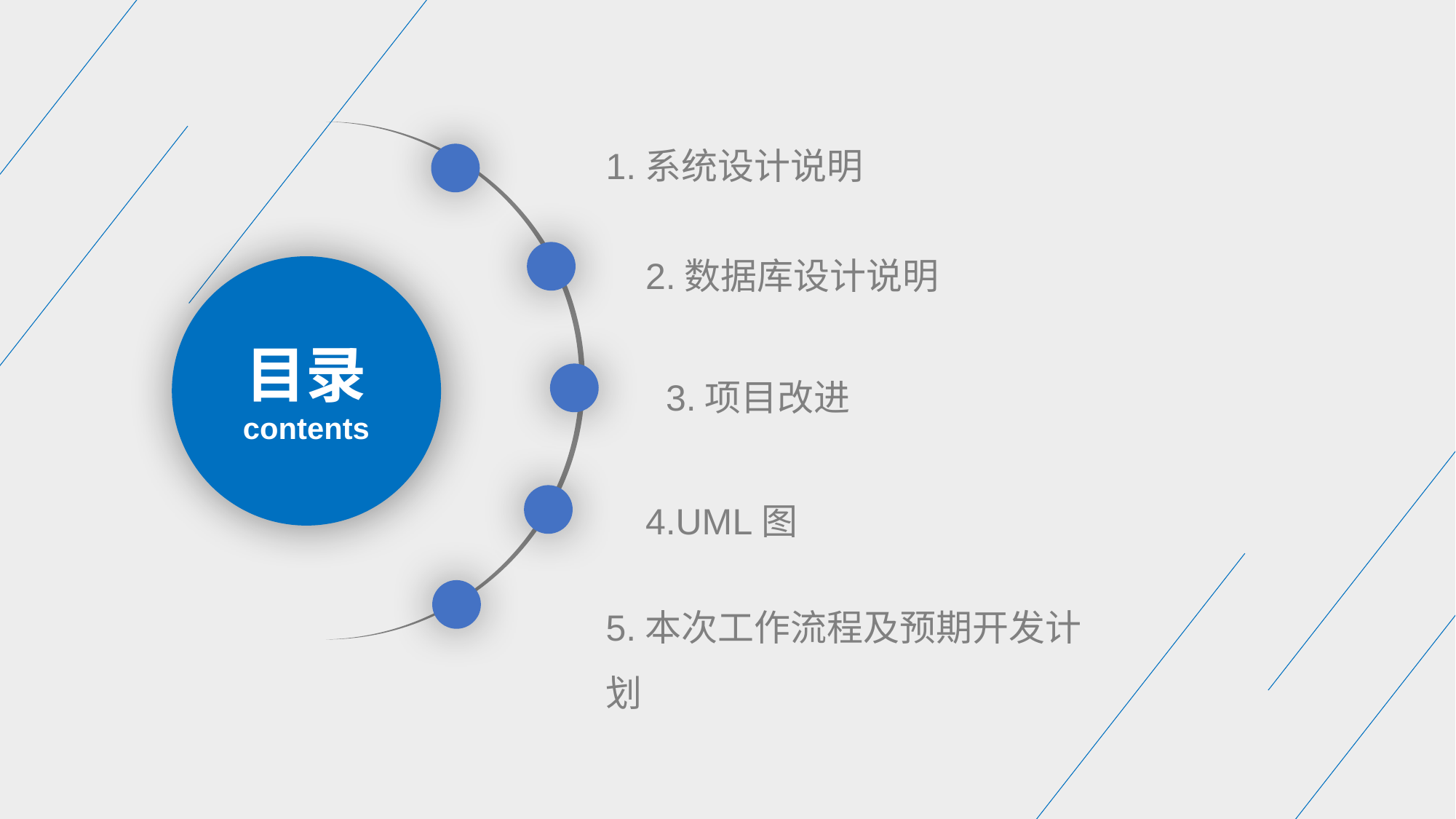

1.系统设计说明

2.数据库设计说明

目录
contents
3.项目改进

4.UML图

5.本次工作流程及预期开发计划